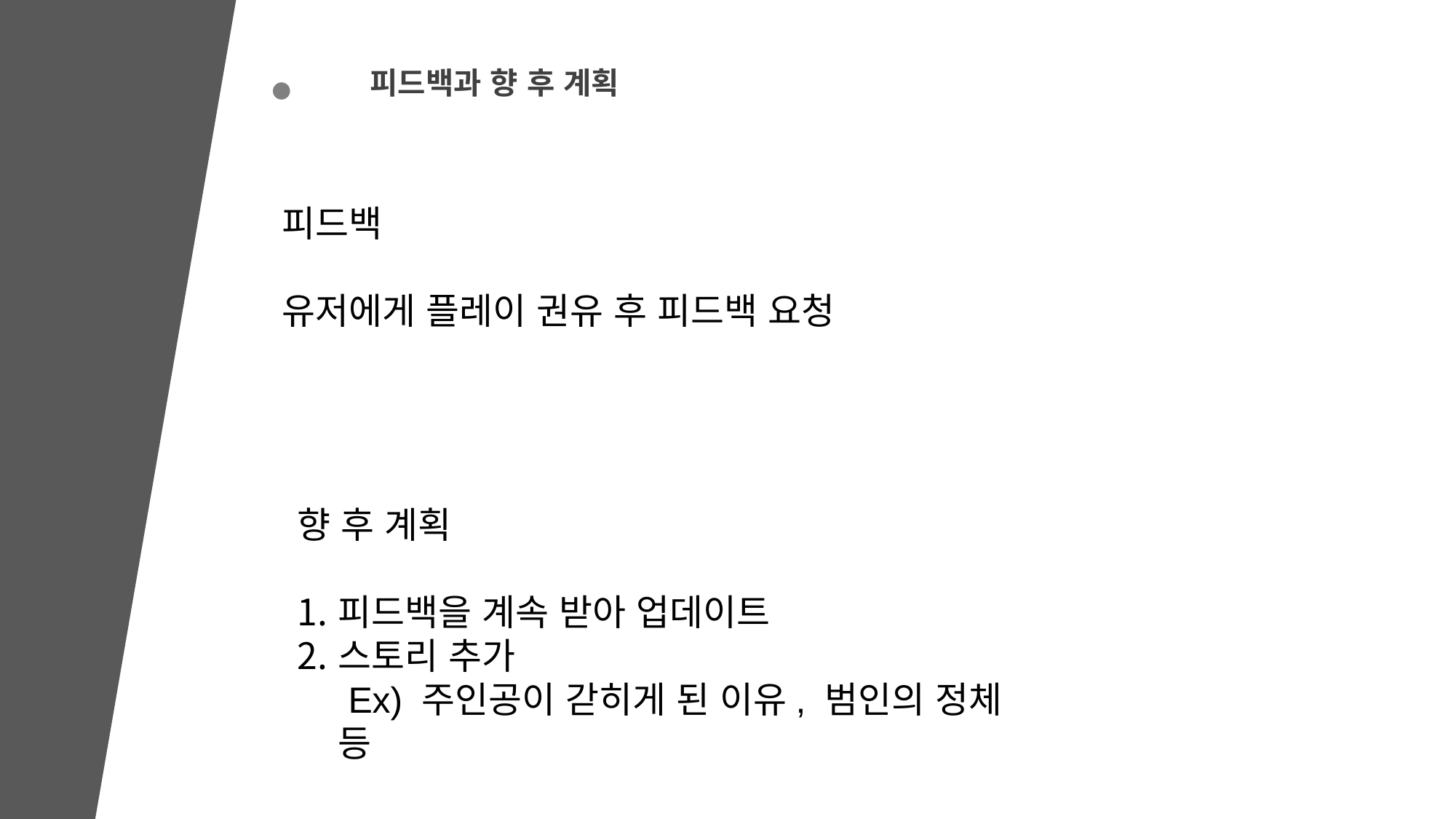

피드백과 향 후 계획

피드백

유저에게 플레이 권유 후 피드백 요청

향 후 계획

피드백을 계속 받아 업데이트
스토리 추가
     Ex) 주인공이 갇히게 된 이유, 범인의 정체 등